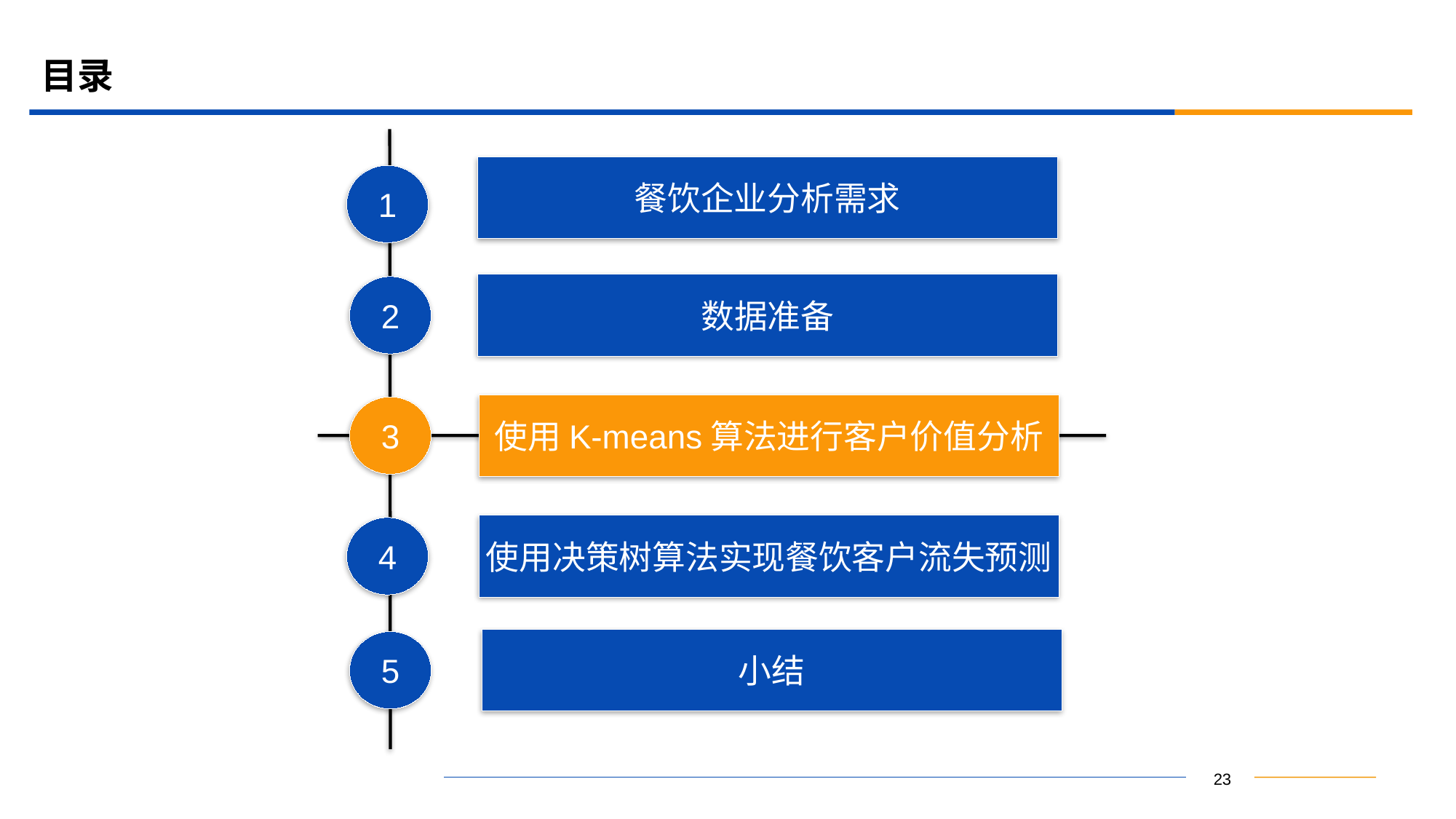

# 目录
餐饮企业分析需求
1
数据准备
2
使用K-means算法进行客户价值分析
3

使用决策树算法实现餐饮客户流失预测
4
小结
5